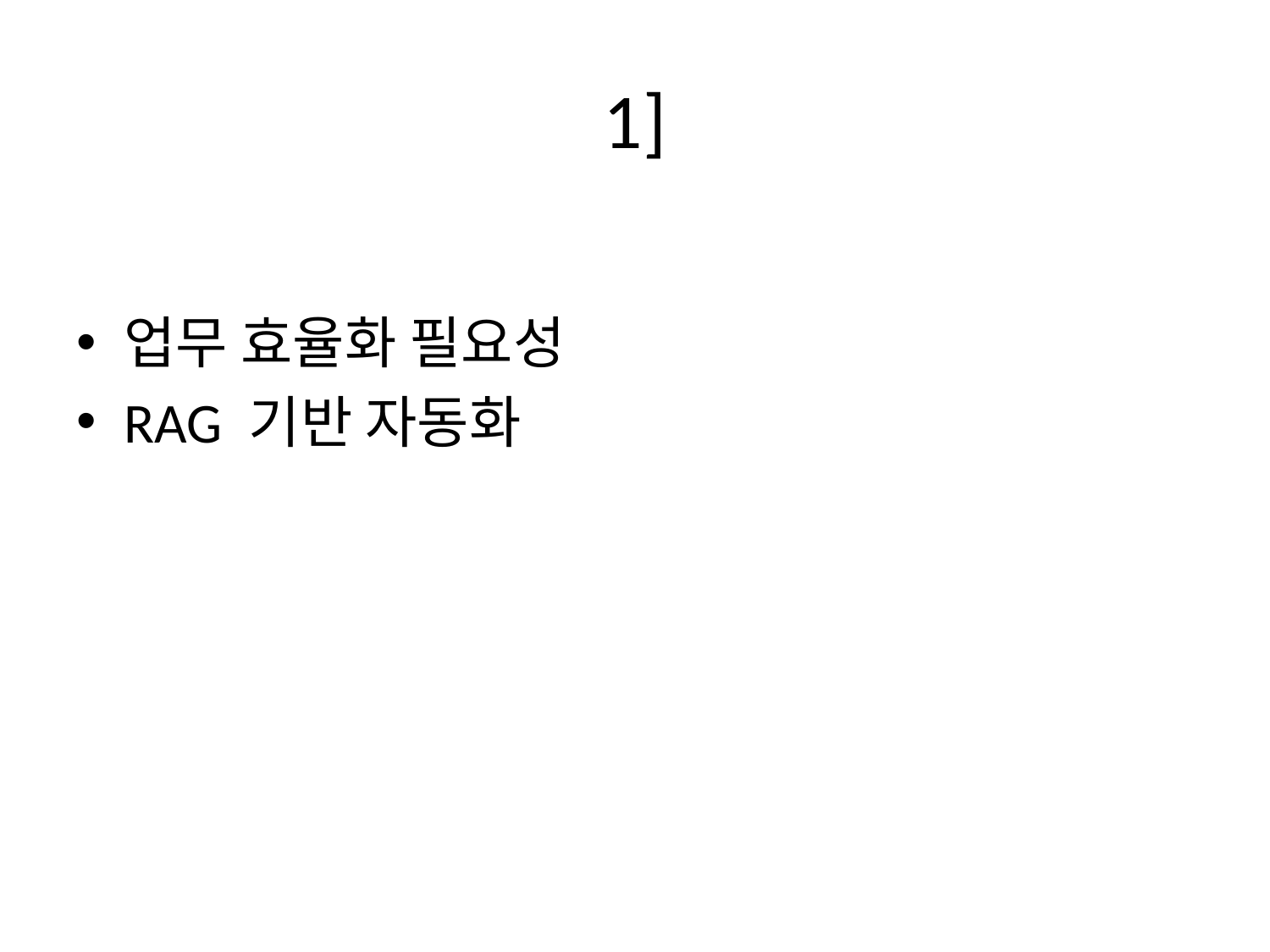

# 1]

업무 효율화 필요성
RAG 기반 자동화